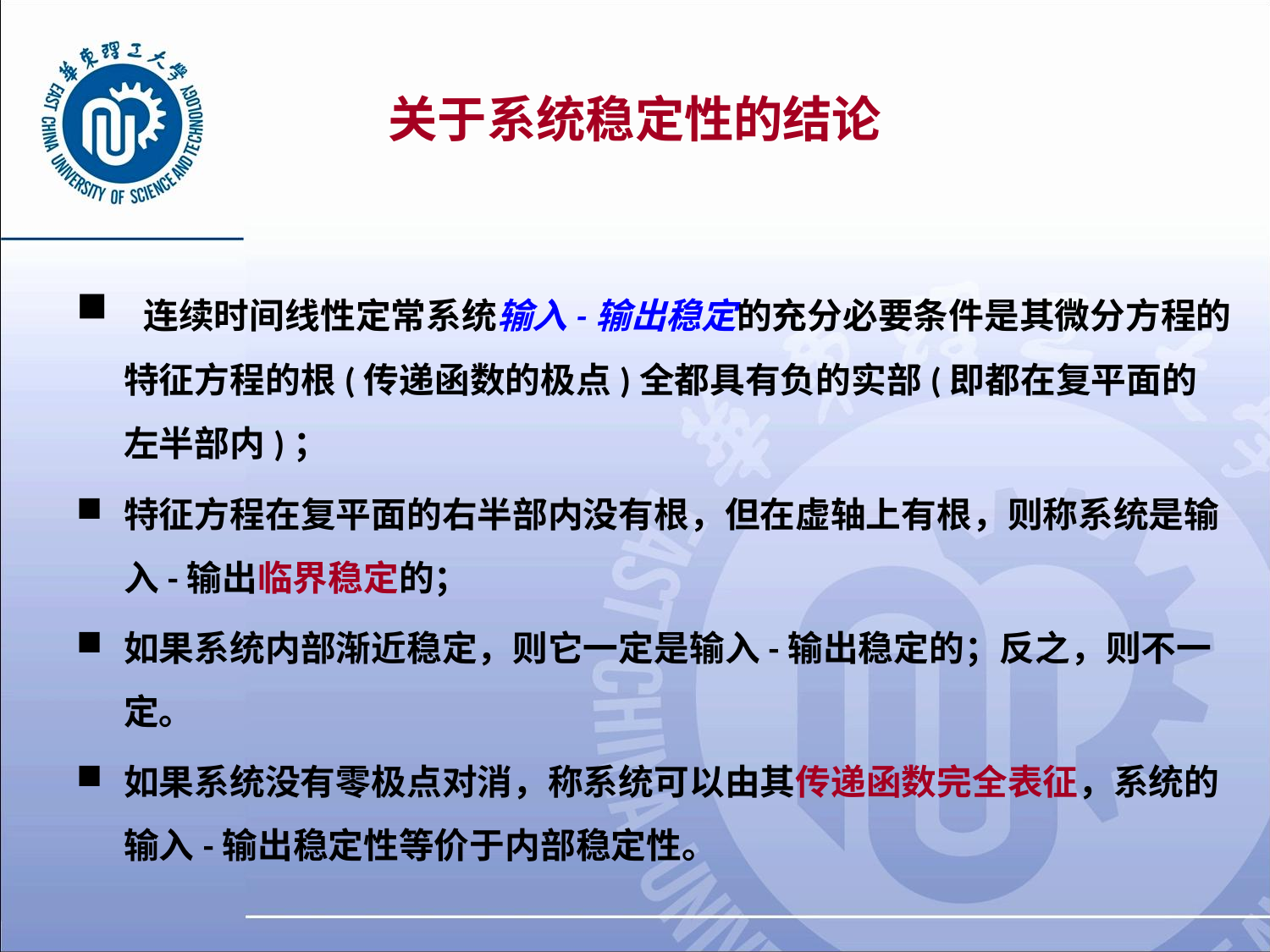

# 关于系统稳定性的结论
 连续时间线性定常系统输入-输出稳定的充分必要条件是其微分方程的特征方程的根(传递函数的极点)全都具有负的实部(即都在复平面的左半部内)；
特征方程在复平面的右半部内没有根，但在虚轴上有根，则称系统是输入-输出临界稳定的；
如果系统内部渐近稳定，则它一定是输入-输出稳定的；反之，则不一定。
如果系统没有零极点对消，称系统可以由其传递函数完全表征，系统的输入-输出稳定性等价于内部稳定性。